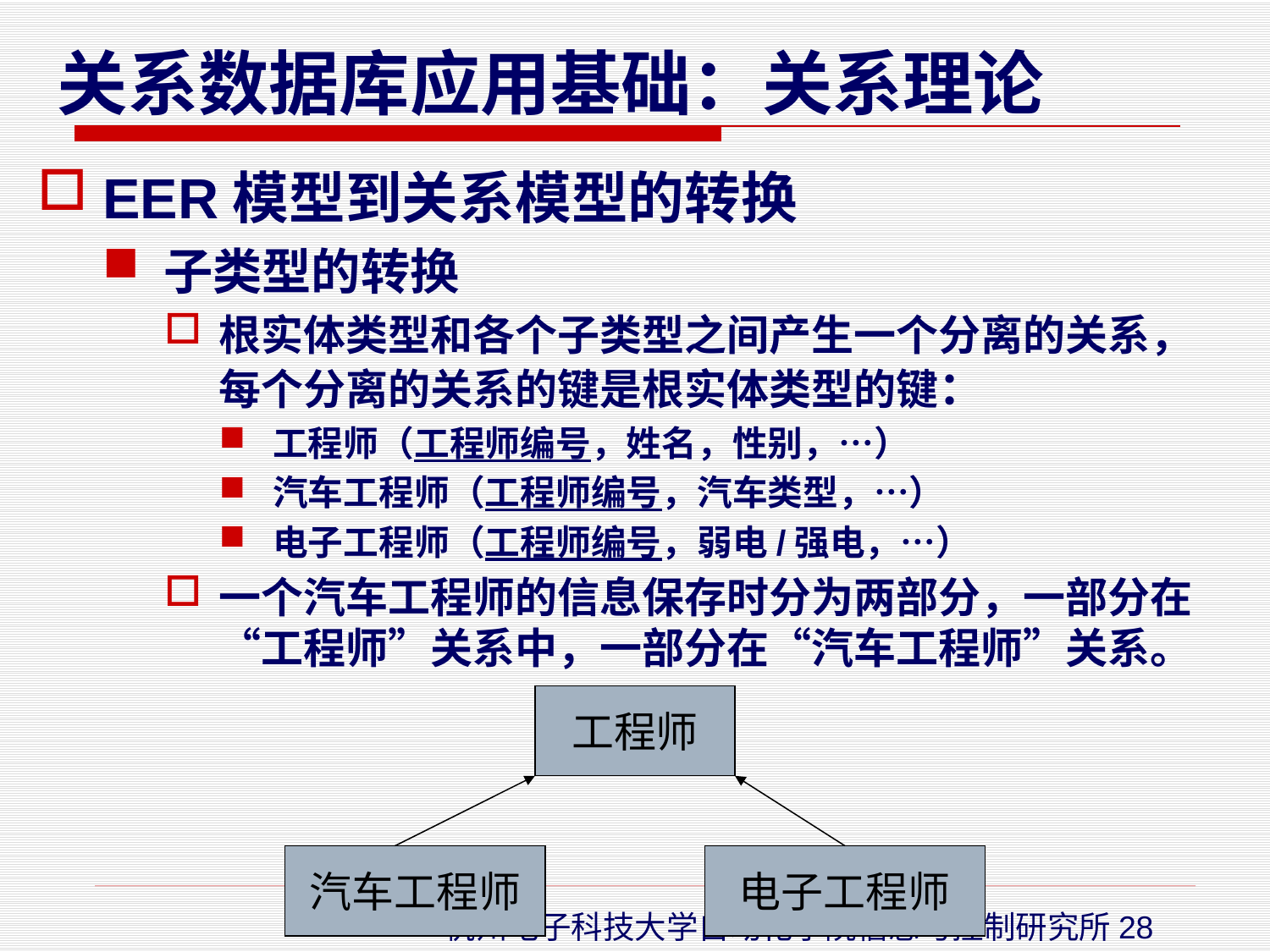

EER模型到关系模型的转换
子类型的转换
根实体类型和各个子类型之间产生一个分离的关系，每个分离的关系的键是根实体类型的键：
工程师（工程师编号，姓名，性别，…）
汽车工程师（工程师编号，汽车类型，…）
电子工程师（工程师编号，弱电/强电，…）
一个汽车工程师的信息保存时分为两部分，一部分在“工程师”关系中，一部分在“汽车工程师”关系。
工程师

汽车工程师
电子工程师